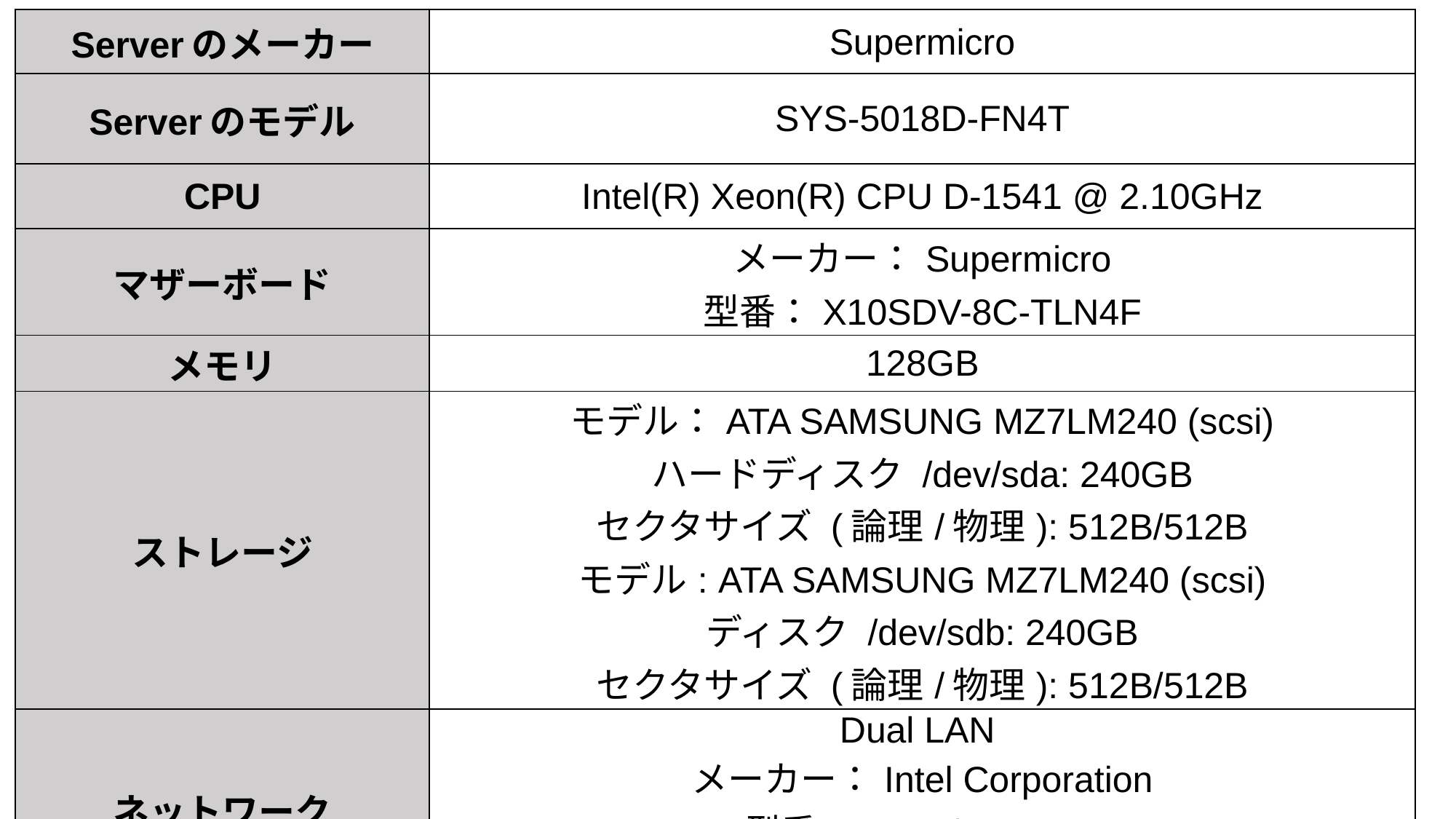

| Serverのメーカー | Supermicro |
| --- | --- |
| Serverのモデル | SYS-5018D-FN4T |
| CPU | Intel(R) Xeon(R) CPU D-1541 @ 2.10GHz |
| マザーボード | メーカー：Supermicro 型番：X10SDV-8C-TLN4F |
| メモリ | 128GB |
| ストレージ | モデル：ATA SAMSUNG MZ7LM240 (scsi) ハードディスク /dev/sda: 240GB セクタサイズ (論理/物理): 512B/512B モデル: ATA SAMSUNG MZ7LM240 (scsi) ディスク /dev/sdb: 240GB セクタサイズ (論理/物理): 512B/512B |
| ネットワーク | Dual LAN メーカー：Intel Corporation 型番：X552/X557-AT 規格：10GBASE-T |